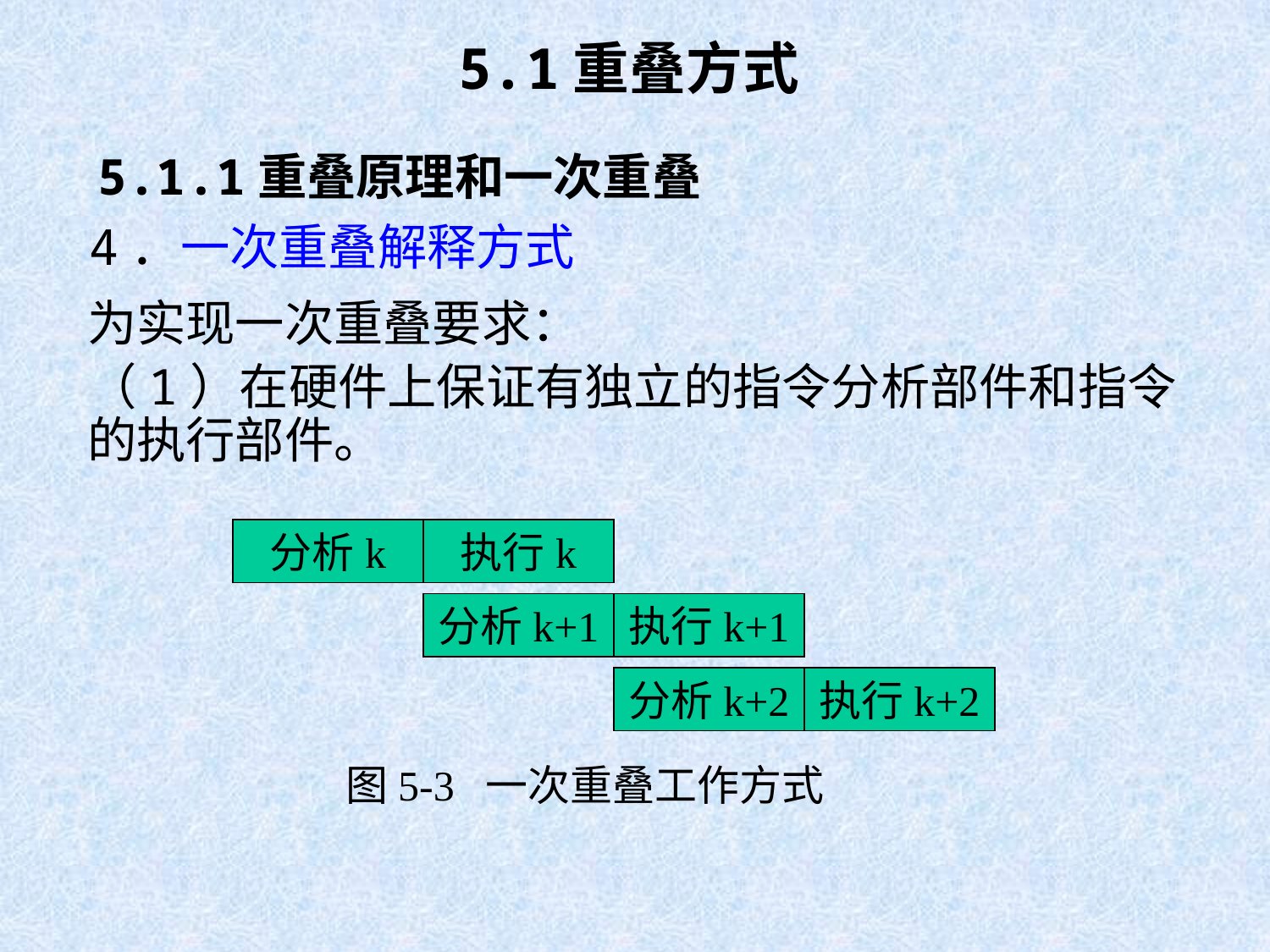

# 5.1重叠方式
5.1.1重叠原理和一次重叠
4．一次重叠解释方式
为实现一次重叠要求：
（1）在硬件上保证有独立的指令分析部件和指令的执行部件。
分析k
执行k
分析k+1
执行k+1
分析k+2
执行k+2
图5-3  一次重叠工作方式